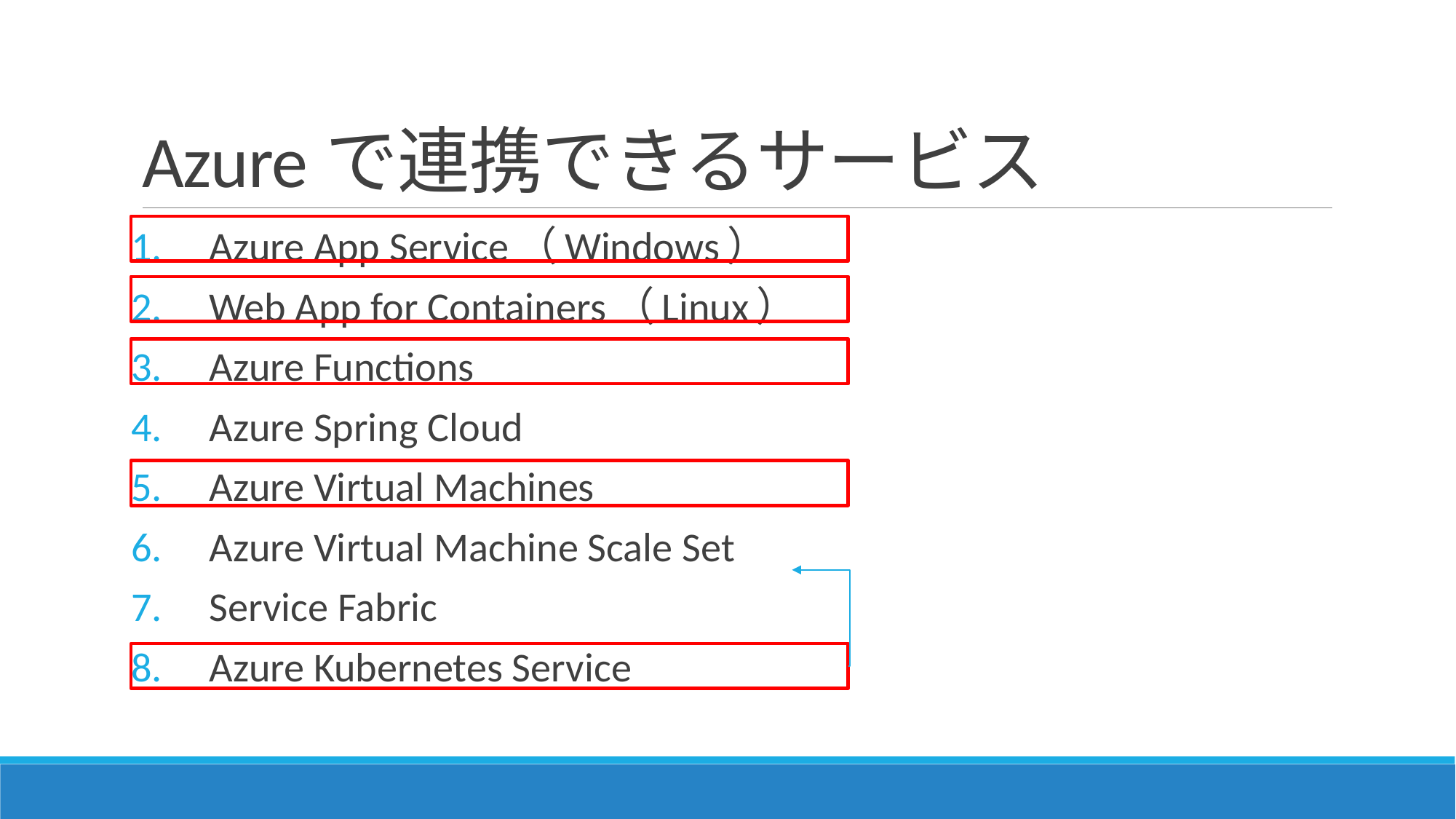

# Azureで連携できるサービス

Azure App Service（Windows）
Web App for Containers（Linux）
Azure Functions
Azure Spring Cloud
Azure Virtual Machines
Azure Virtual Machine Scale Set
Service Fabric
Azure Kubernetes Service